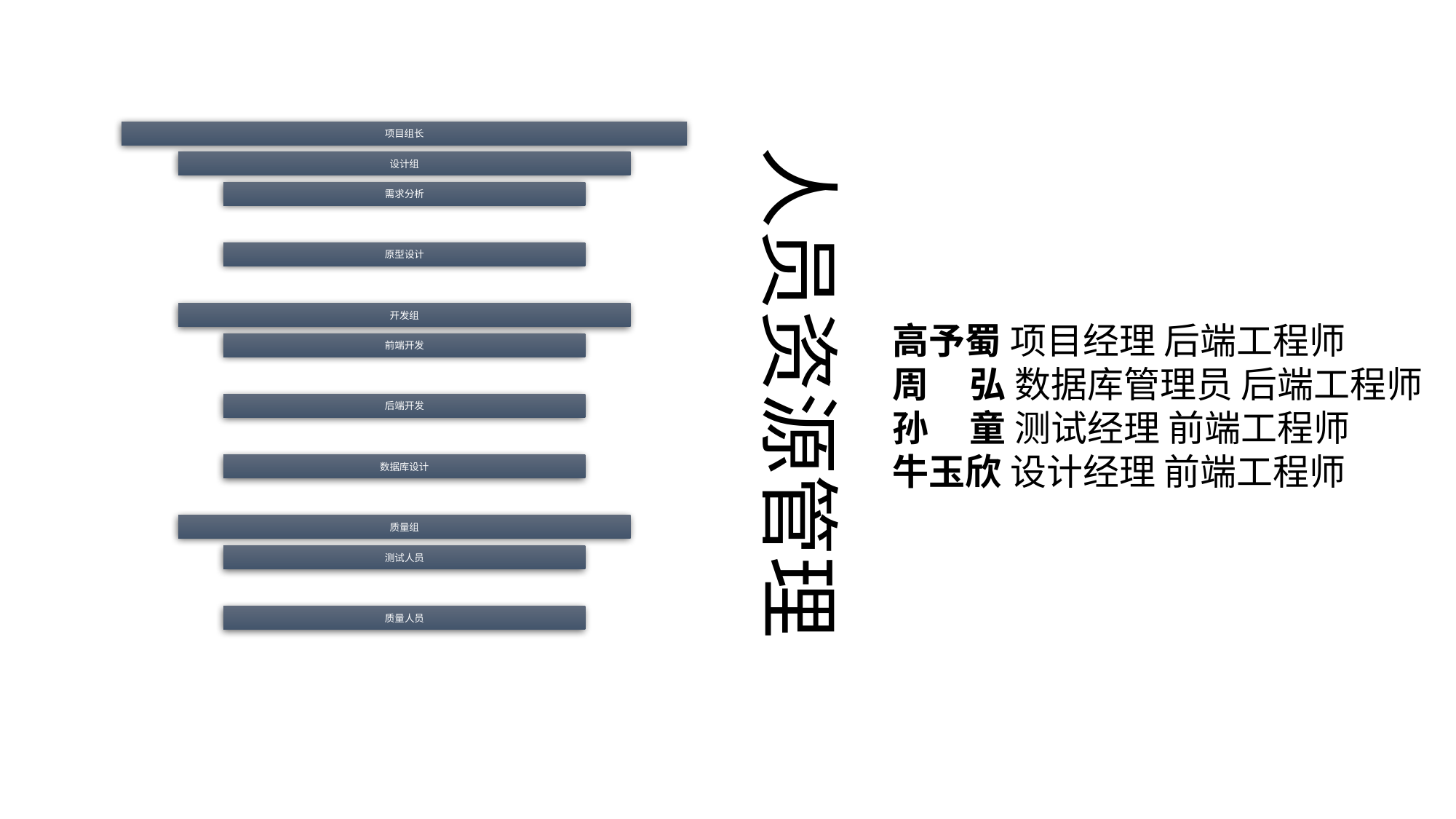

项目组长
设计组
开发组
质量组
前端开发
后端开发
测试人员
质量人员
数据库设计
需求分析
原型设计
人员资源管理
高予蜀 项目经理 后端工程师
周     弘 数据库管理员 后端工程师
孙     童 测试经理 前端工程师
牛玉欣 设计经理 前端工程师